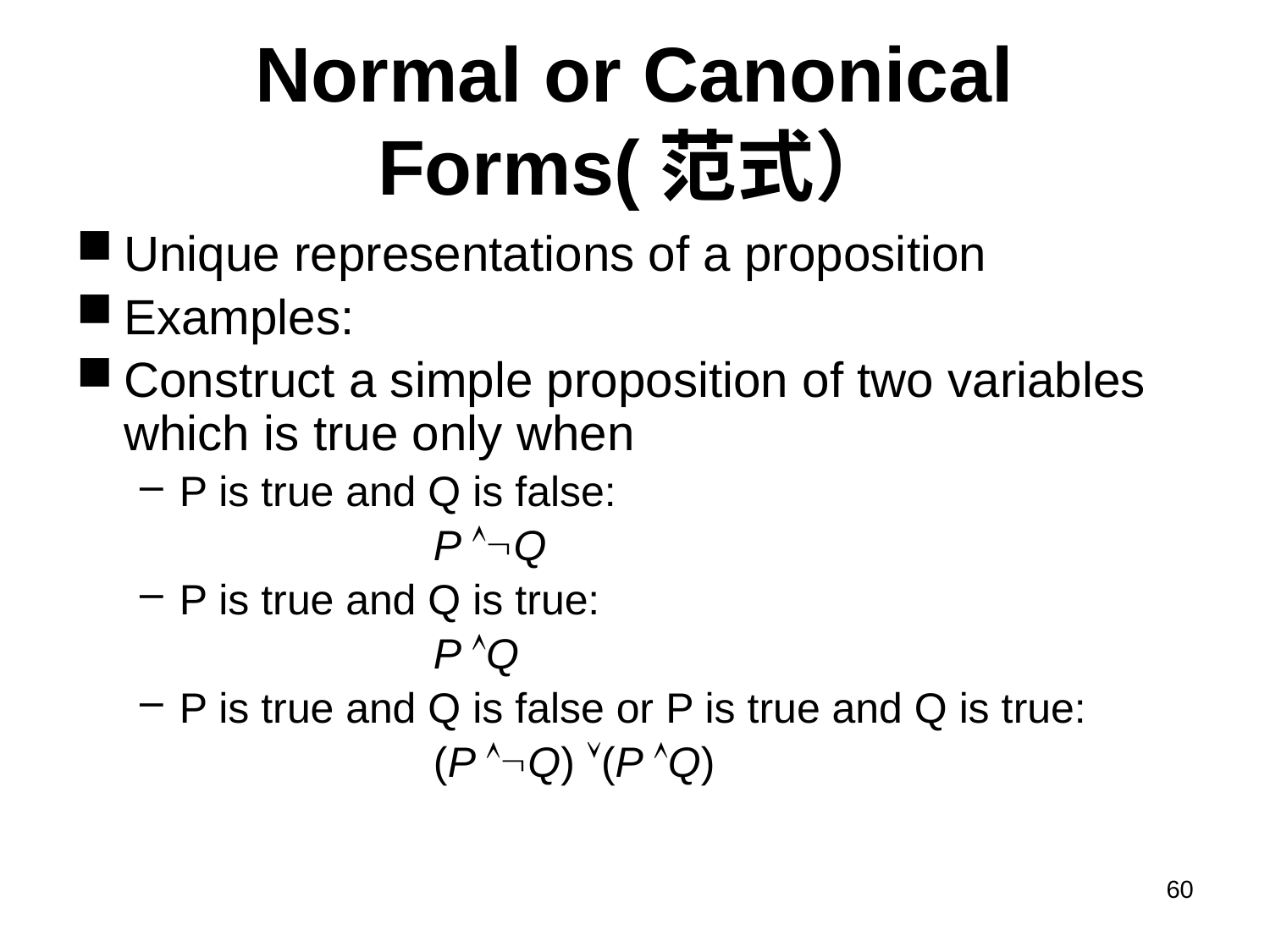

# Normal or Canonical Forms(范式）
Unique representations of a proposition
Examples:
Construct a simple proposition of two variables which is true only when
P is true and Q is false:
			P ∧¬Q
P is true and Q is true:
			P ∧Q
P is true and Q is false or P is true and Q is true:
			(P ∧¬Q) ∨(P ∧Q)
60